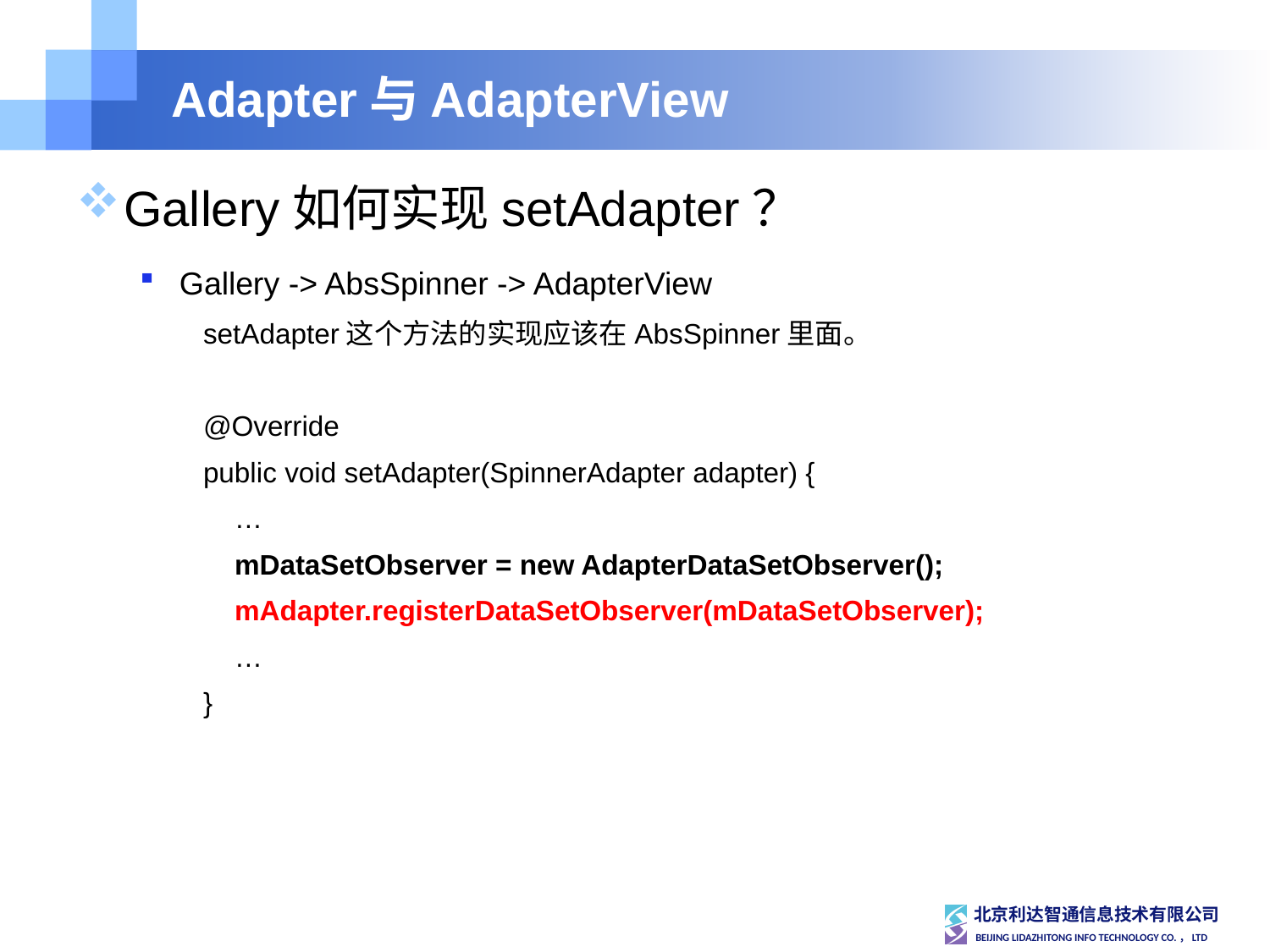

# Adapter与AdapterView
Gallery如何实现setAdapter？
Gallery -> AbsSpinner -> AdapterView
setAdapter这个方法的实现应该在AbsSpinner里面。

@Override
public void setAdapter(SpinnerAdapter adapter) {
    …
    mDataSetObserver = new AdapterDataSetObserver();
    mAdapter.registerDataSetObserver(mDataSetObserver);
    …
}